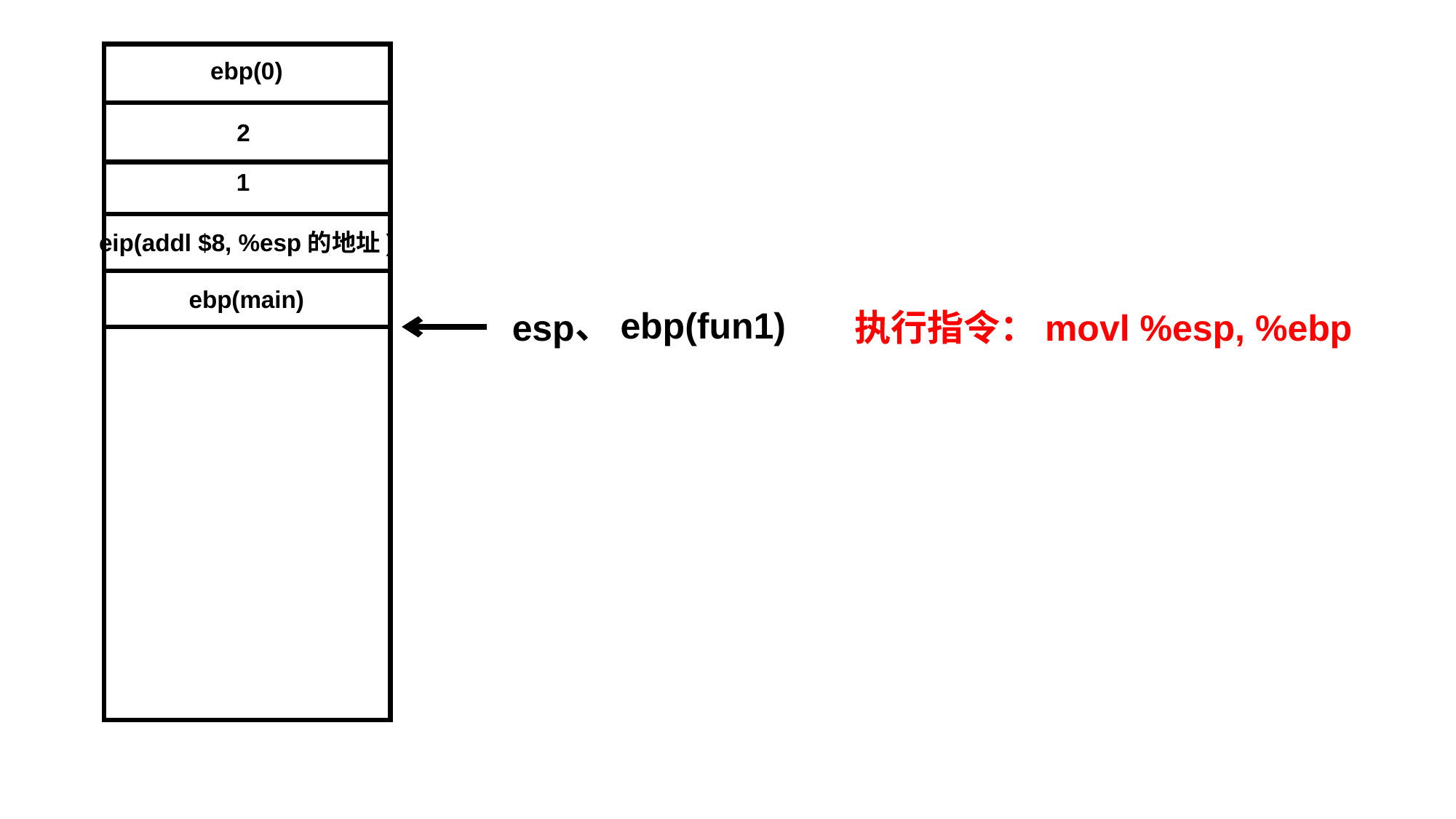

ebp(0)
2
1
eip(addl $8, %esp的地址)
ebp(main)
、ebp(fun1)
esp
执行指令：movl %esp, %ebp